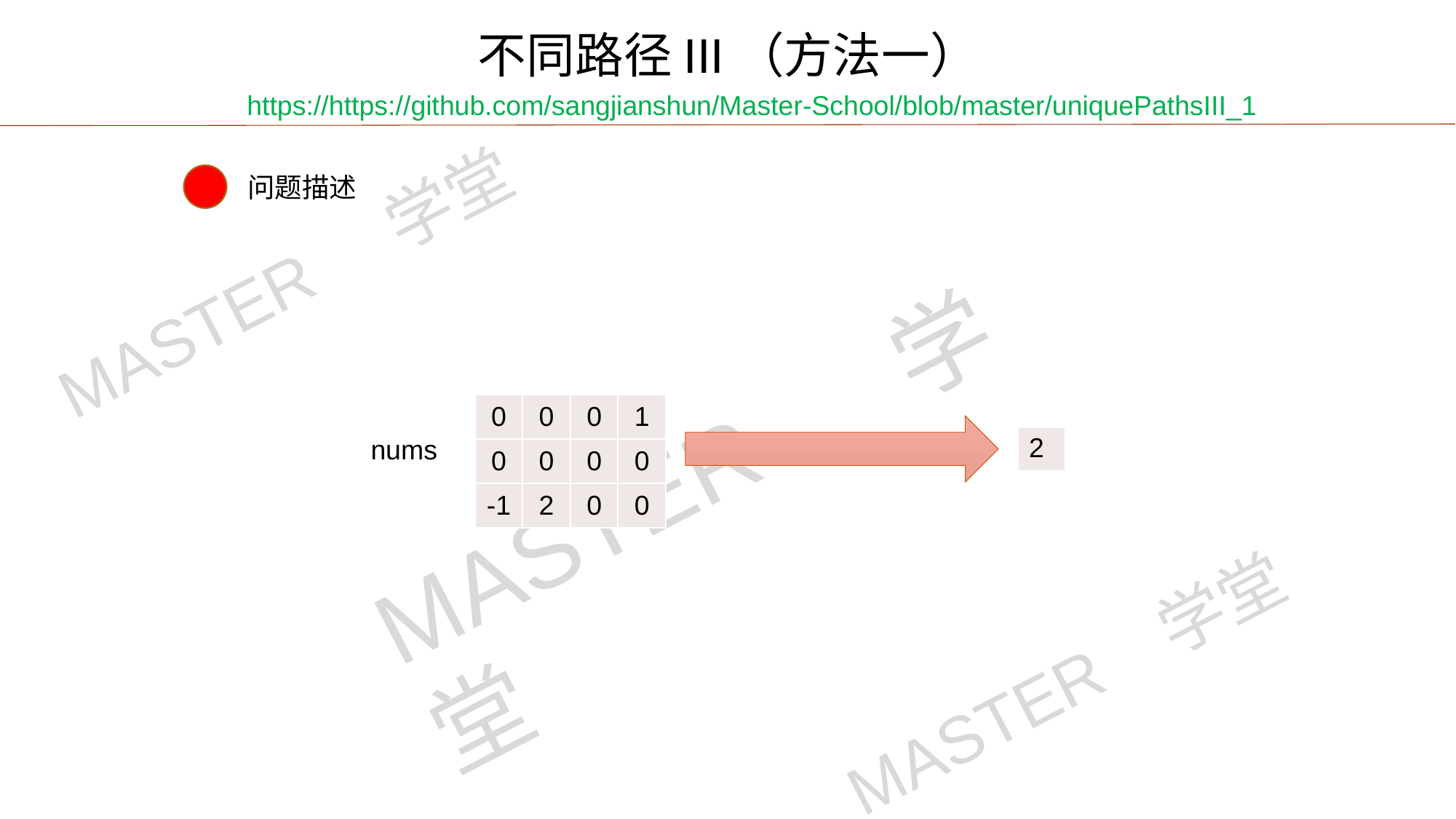

不同路径III（方法一）
https://https://github.com/sangjianshun/Master-School/blob/master/uniquePathsIII_1
问题描述

| 0 | 0 | 0 | 1 |
| --- | --- | --- | --- |
| 0 | 0 | 0 | 0 |
| -1 | 2 | 0 | 0 |

nums
| 2 |
| --- |